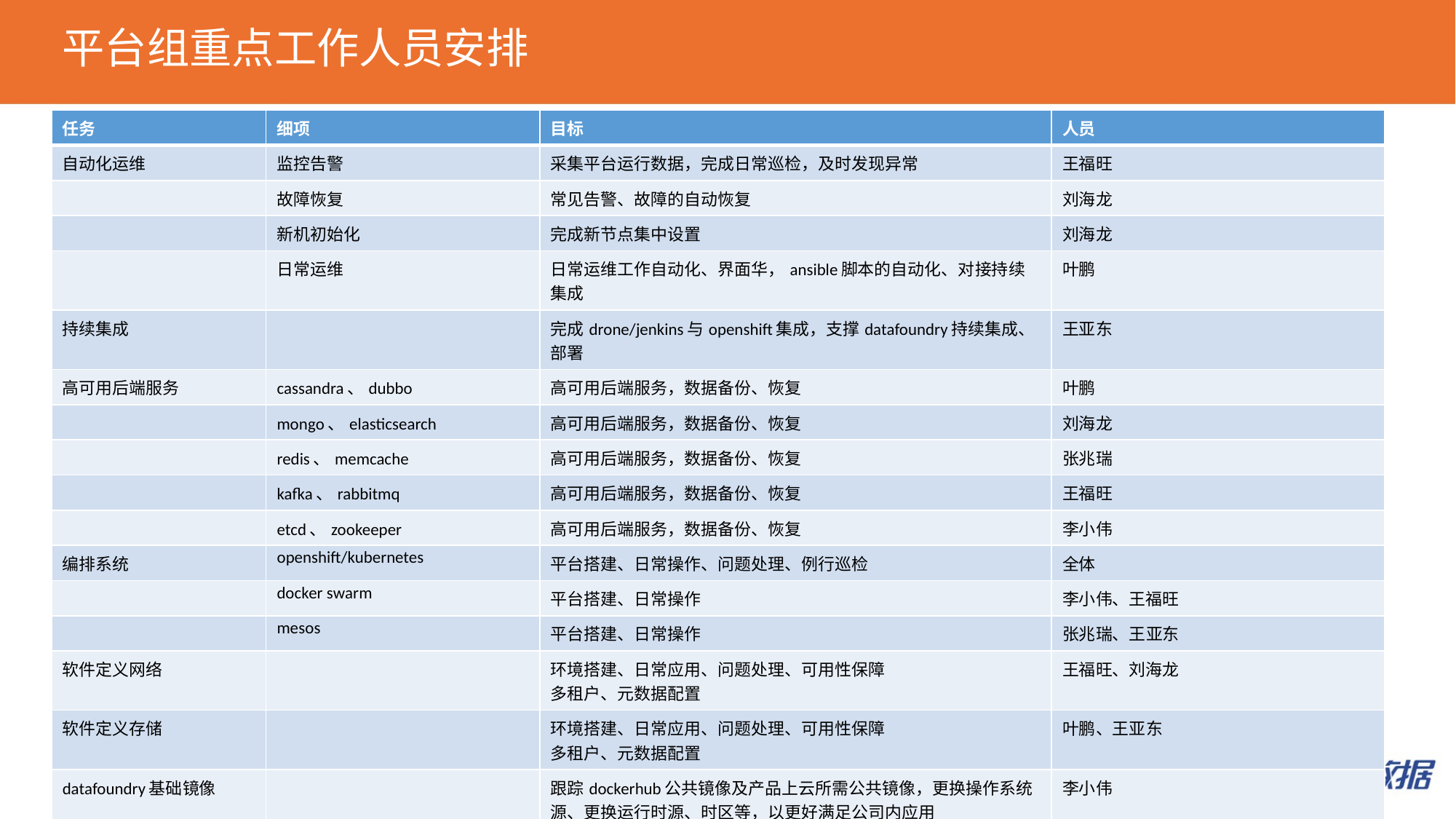

# 平台组重点工作人员安排
| 任务 | 细项 | 目标 | 人员 |
| --- | --- | --- | --- |
| 自动化运维 | 监控告警 | 采集平台运行数据，完成日常巡检，及时发现异常 | 王福旺 |
|  | 故障恢复 | 常见告警、故障的自动恢复 | 刘海龙 |
|  | 新机初始化 | 完成新节点集中设置 | 刘海龙 |
|  | 日常运维 | 日常运维工作自动化、界面华，ansible脚本的自动化、对接持续集成 | 叶鹏 |
| 持续集成 |  | 完成drone/jenkins与openshift集成，支撑datafoundry持续集成、部署 | 王亚东 |
| 高可用后端服务 | cassandra、dubbo | 高可用后端服务，数据备份、恢复 | 叶鹏 |
|  | mongo、elasticsearch | 高可用后端服务，数据备份、恢复 | 刘海龙 |
|  | redis、memcache | 高可用后端服务，数据备份、恢复 | 张兆瑞 |
|  | kafka、rabbitmq | 高可用后端服务，数据备份、恢复 | 王福旺 |
|  | etcd、zookeeper | 高可用后端服务，数据备份、恢复 | 李小伟 |
| 编排系统 | openshift/kubernetes | 平台搭建、日常操作、问题处理、例行巡检 | 全体 |
|  | docker swarm | 平台搭建、日常操作 | 李小伟、王福旺 |
|  | mesos | 平台搭建、日常操作 | 张兆瑞、王亚东 |
| 软件定义网络 |  | 环境搭建、日常应用、问题处理、可用性保障 多租户、元数据配置 | 王福旺、刘海龙 |
| 软件定义存储 |  | 环境搭建、日常应用、问题处理、可用性保障 多租户、元数据配置 | 叶鹏、王亚东 |
| datafoundry基础镜像 |  | 跟踪dockerhub公共镜像及产品上云所需公共镜像，更换操作系统源、更换运行时源、时区等，以更好满足公司内应用 | 李小伟 |
| IAAS资源管理 |  | 跟踪IAAS费用，定期确认各部门资源使用情况 | 王亚东、张兆瑞 |
| 日常上云支持 | 培训、咨询解答 | 帮助解决公司各部门在使用datafoundry过程中的问题 | 全体 |
|  |  |  |  |